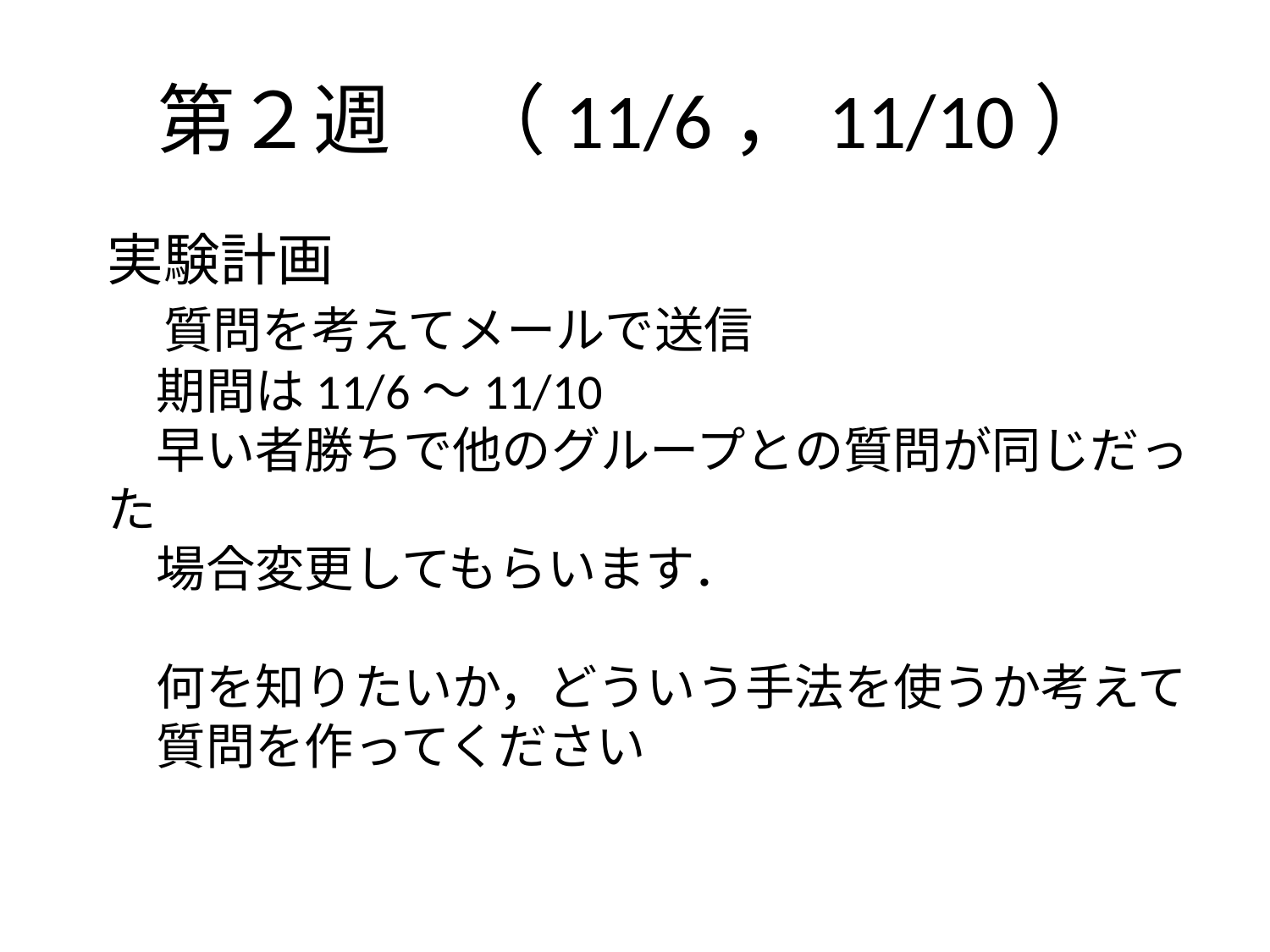

# 第２週　（11/6，11/10）
実験計画
　質問を考えてメールで送信
　期間は11/6～11/10
　早い者勝ちで他のグループとの質問が同じだった
　場合変更してもらいます．

　何を知りたいか，どういう手法を使うか考えて
　質問を作ってください